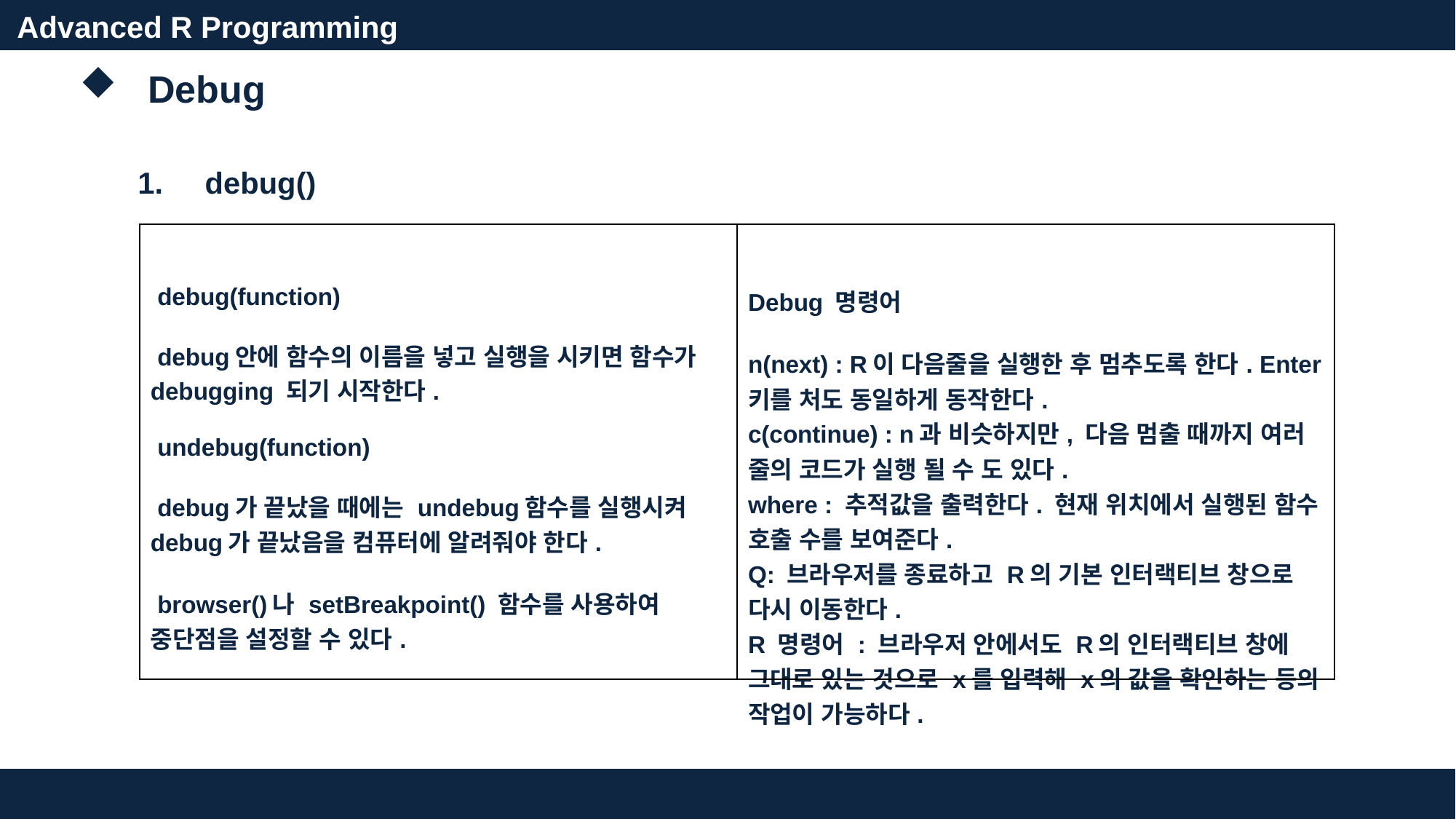

Advanced R Programming
Debug
1.     debug()
| debug(function) debug안에 함수의 이름을 넣고 실행을 시키면 함수가 debugging 되기 시작한다. undebug(function) debug가 끝났을 때에는 undebug함수를 실행시켜 debug가 끝났음을 컴퓨터에 알려줘야 한다. browser()나 setBreakpoint() 함수를 사용하여 중단점을 설정할 수 있다. | Debug 명령어 n(next) : R이 다음줄을 실행한 후 멈추도록 한다. Enter 키를 처도 동일하게 동작한다. c(continue) : n과 비슷하지만, 다음 멈출 때까지 여러 줄의 코드가 실행 될 수 도 있다. where : 추적값을 출력한다. 현재 위치에서 실행된 함수 호출 수를 보여준다. Q: 브라우저를 종료하고 R의 기본 인터랙티브 창으로 다시 이동한다. R 명령어 : 브라우저 안에서도 R의 인터랙티브 창에 그대로 있는 것으로 x를 입력해 x의 값을 확인하는 등의 작업이 가능하다. |
| --- | --- |